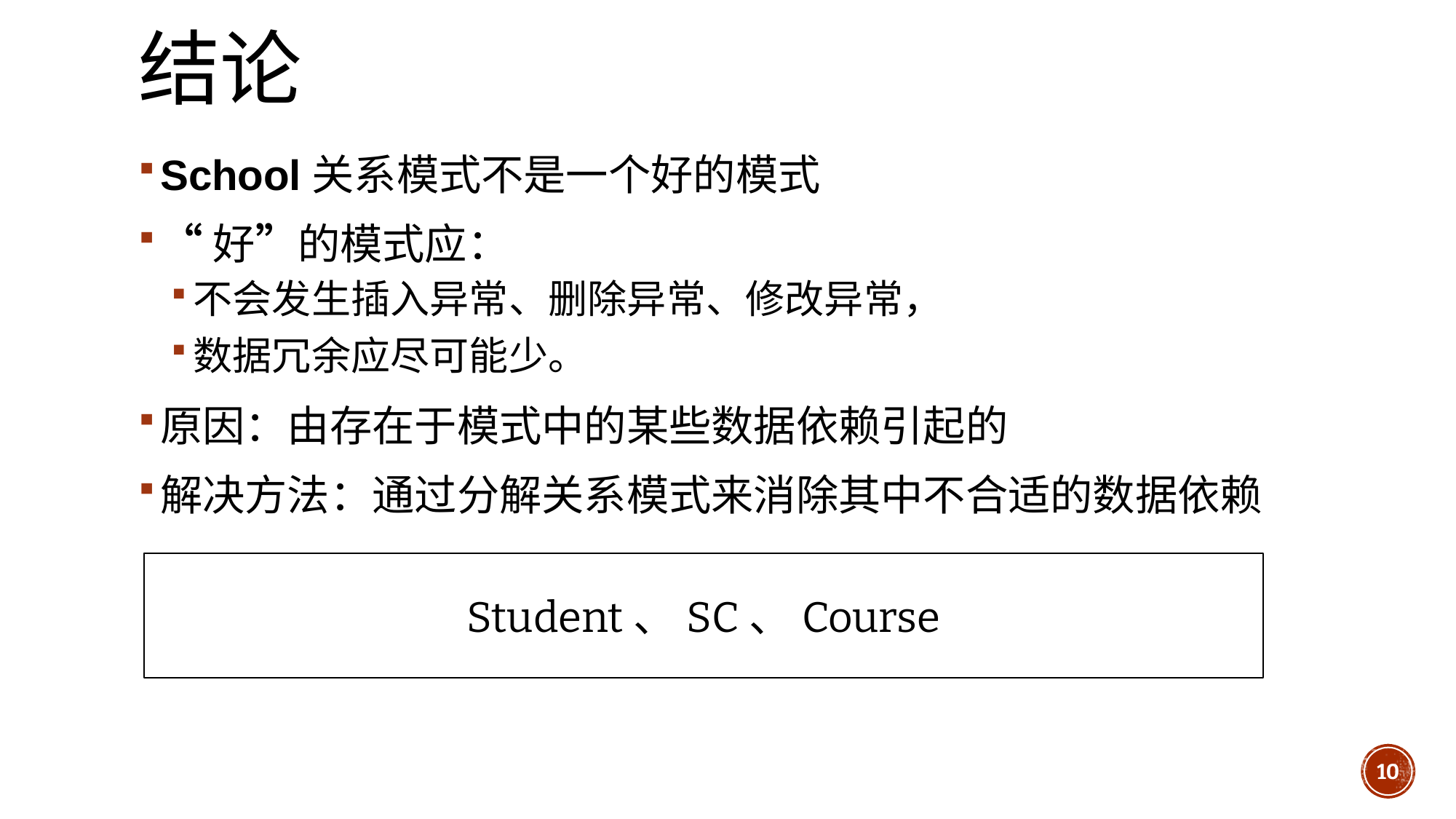

# 结论
School关系模式不是一个好的模式
“好”的模式应：
不会发生插入异常、删除异常、修改异常，
数据冗余应尽可能少。
原因：由存在于模式中的某些数据依赖引起的
解决方法：通过分解关系模式来消除其中不合适的数据依赖

Student、SC、Course
10